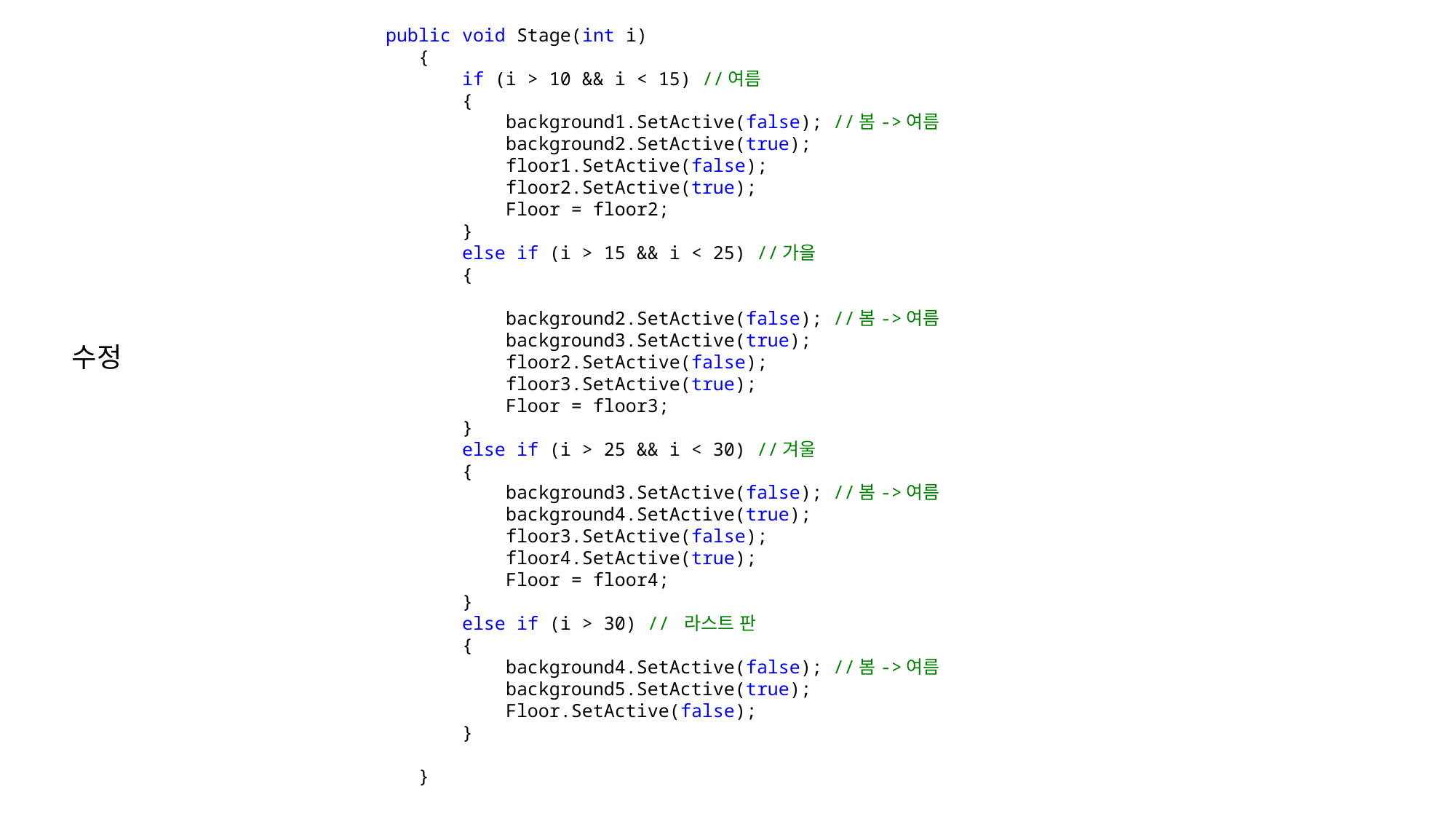

public void Stage(int i)
    {
        if (i > 10 && i < 15) //여름
        {
            background1.SetActive(false); //봄->여름
            background2.SetActive(true);
            floor1.SetActive(false);
            floor2.SetActive(true);
            Floor = floor2;
        }
        else if (i > 15 && i < 25) //가을
        {

            background2.SetActive(false); //봄->여름
            background3.SetActive(true);
            floor2.SetActive(false);
            floor3.SetActive(true);
            Floor = floor3;
        }
        else if (i > 25 && i < 30) //겨울
        {
            background3.SetActive(false); //봄->여름
            background4.SetActive(true);
            floor3.SetActive(false);
            floor4.SetActive(true);
            Floor = floor4;
        }
        else if (i > 30) // 라스트 판
        {
            background4.SetActive(false); //봄->여름
            background5.SetActive(true);
            Floor.SetActive(false);
        }

    }
수정